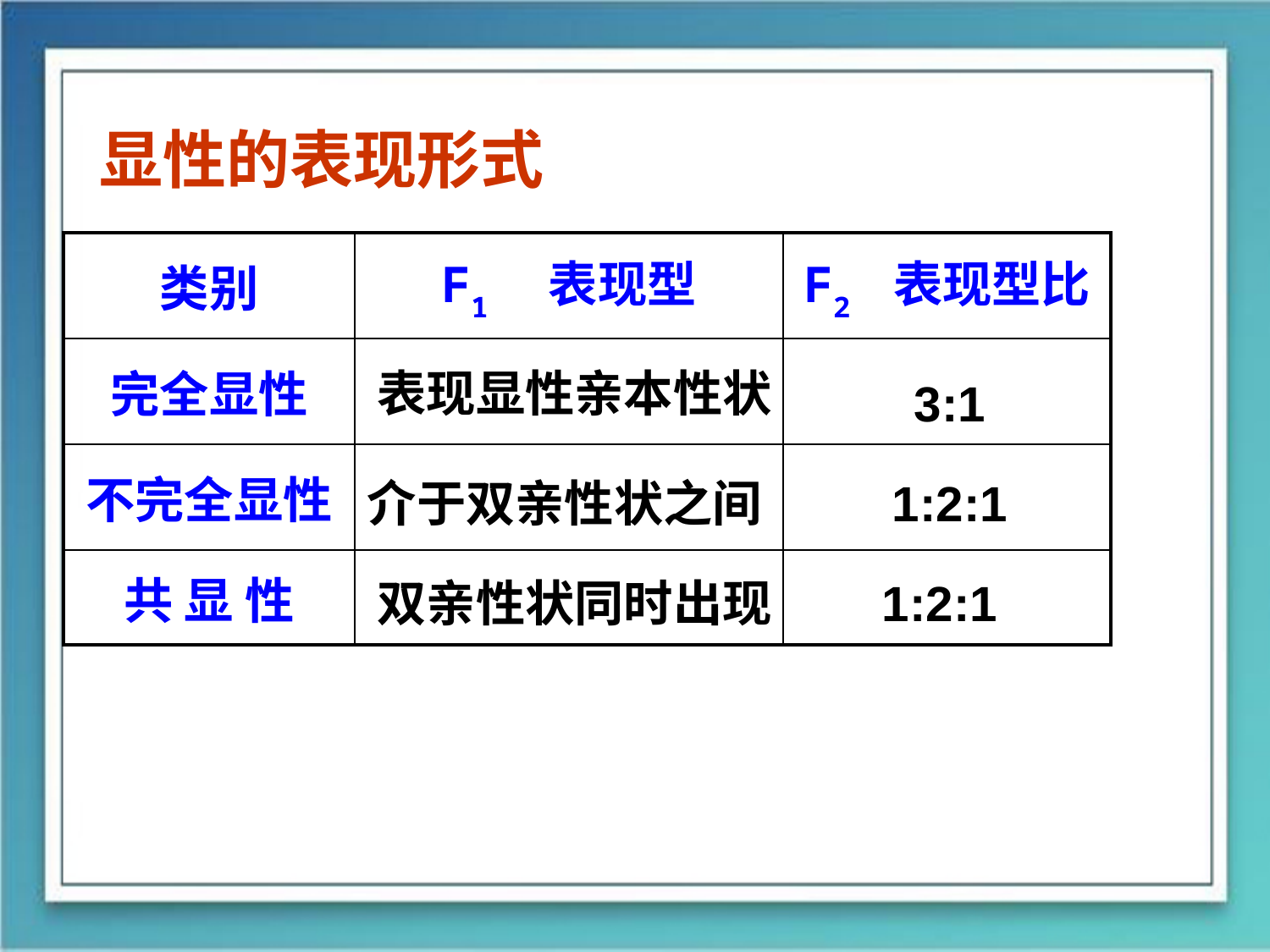

# 显性的表现形式
| 类别 | F1 表现型 | F2 表现型比 |
| --- | --- | --- |
| 完全显性 |  |  |
| 不完全显性 |  |  |
| 共 显 性 |  |  |
表现显性亲本性状
3:1

介于双亲性状之间
1:2:1
双亲性状同时出现
1:2:1